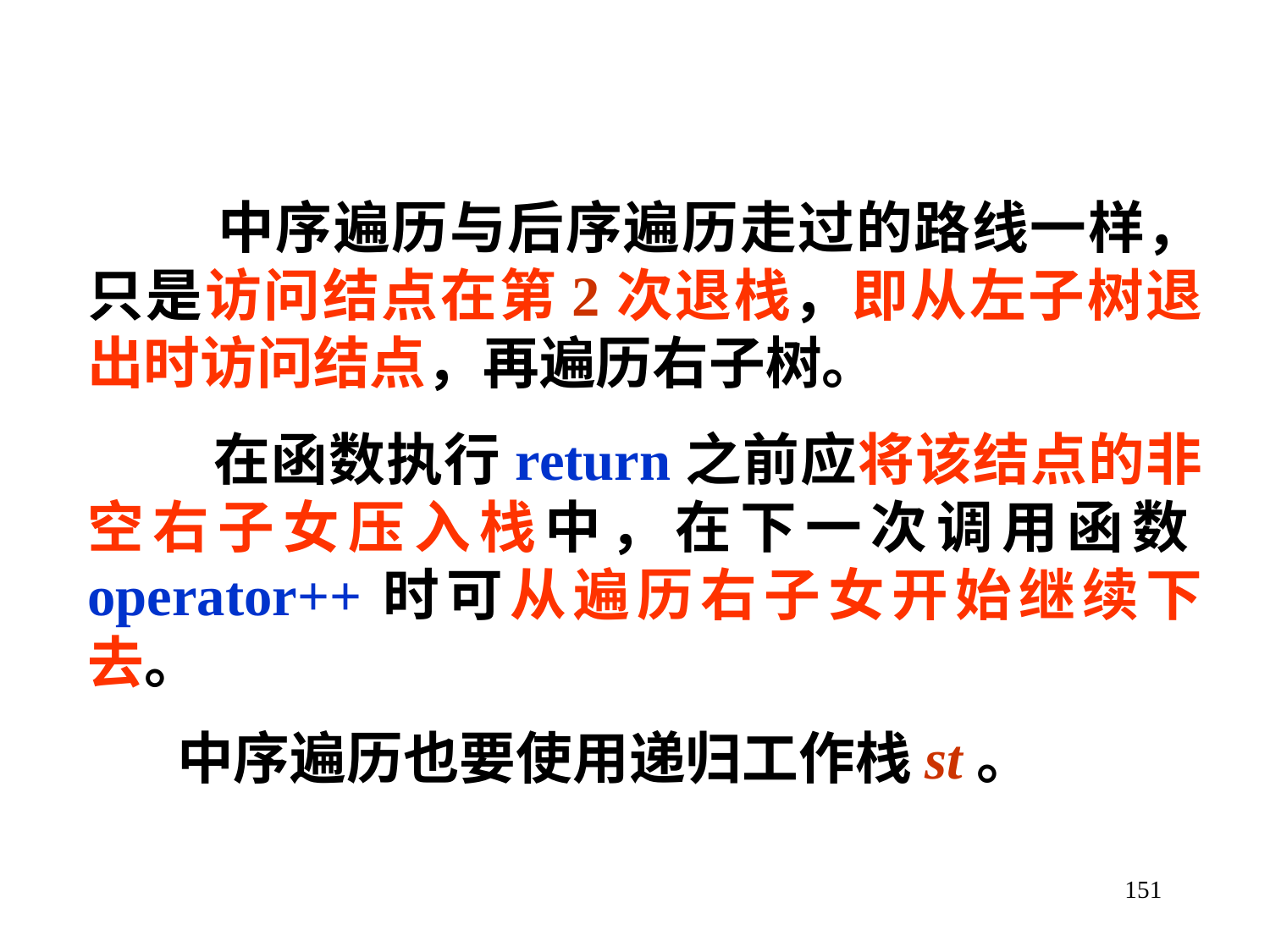

中序遍历与后序遍历走过的路线一样，只是访问结点在第2次退栈，即从左子树退出时访问结点，再遍历右子树。
        在函数执行return之前应将该结点的非空右子女压入栈中，在下一次调用函数operator++时可从遍历右子女开始继续下去。
      中序遍历也要使用递归工作栈st。
151